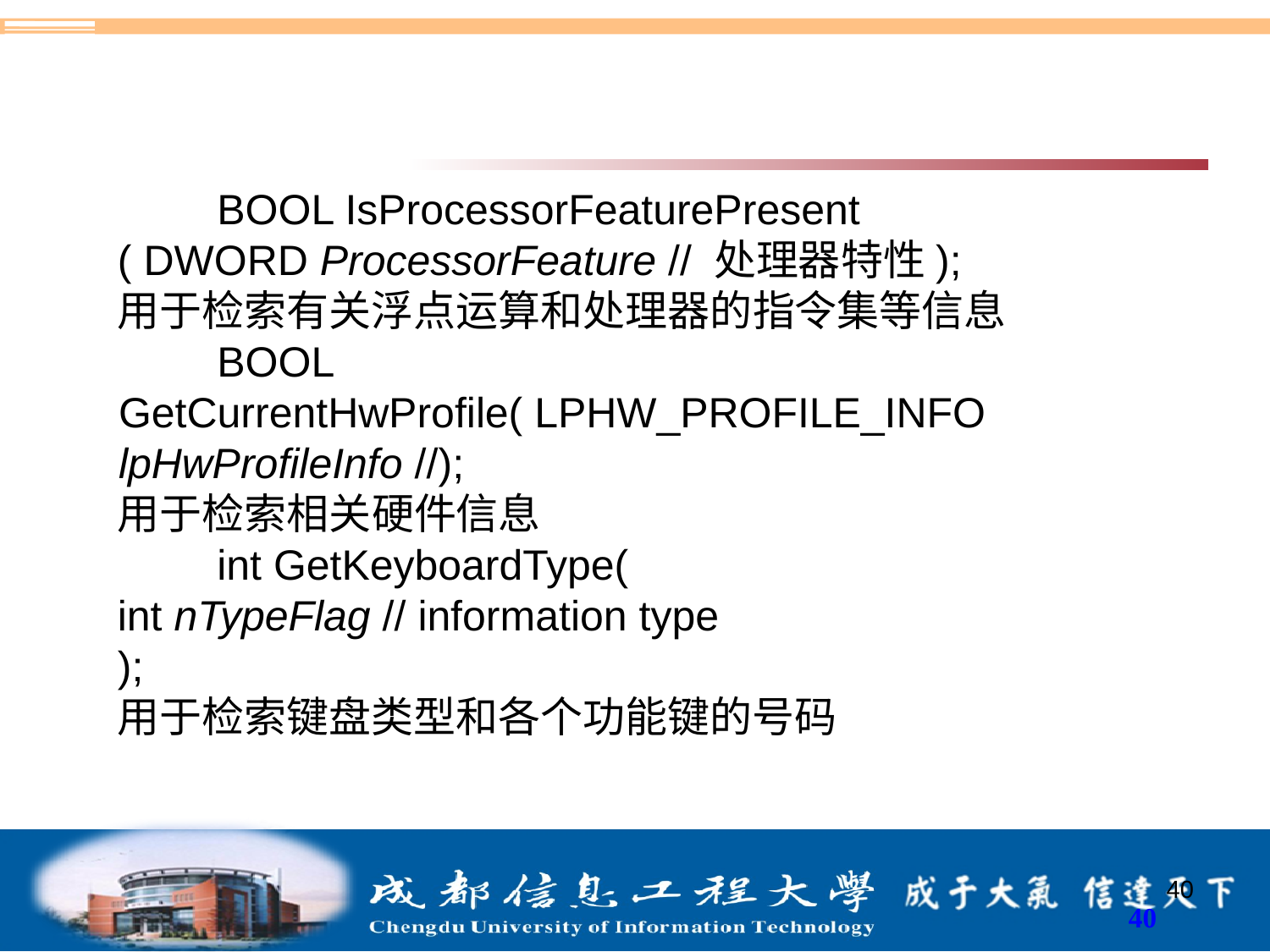

#
BOOL IsProcessorFeaturePresent
( DWORD ProcessorFeature // 处理器特性);
用于检索有关浮点运算和处理器的指令集等信息
BOOL GetCurrentHwProfile( LPHW_PROFILE_INFO lpHwProfileInfo //);
用于检索相关硬件信息
int GetKeyboardType(
int nTypeFlag // information type
);
用于检索键盘类型和各个功能键的号码